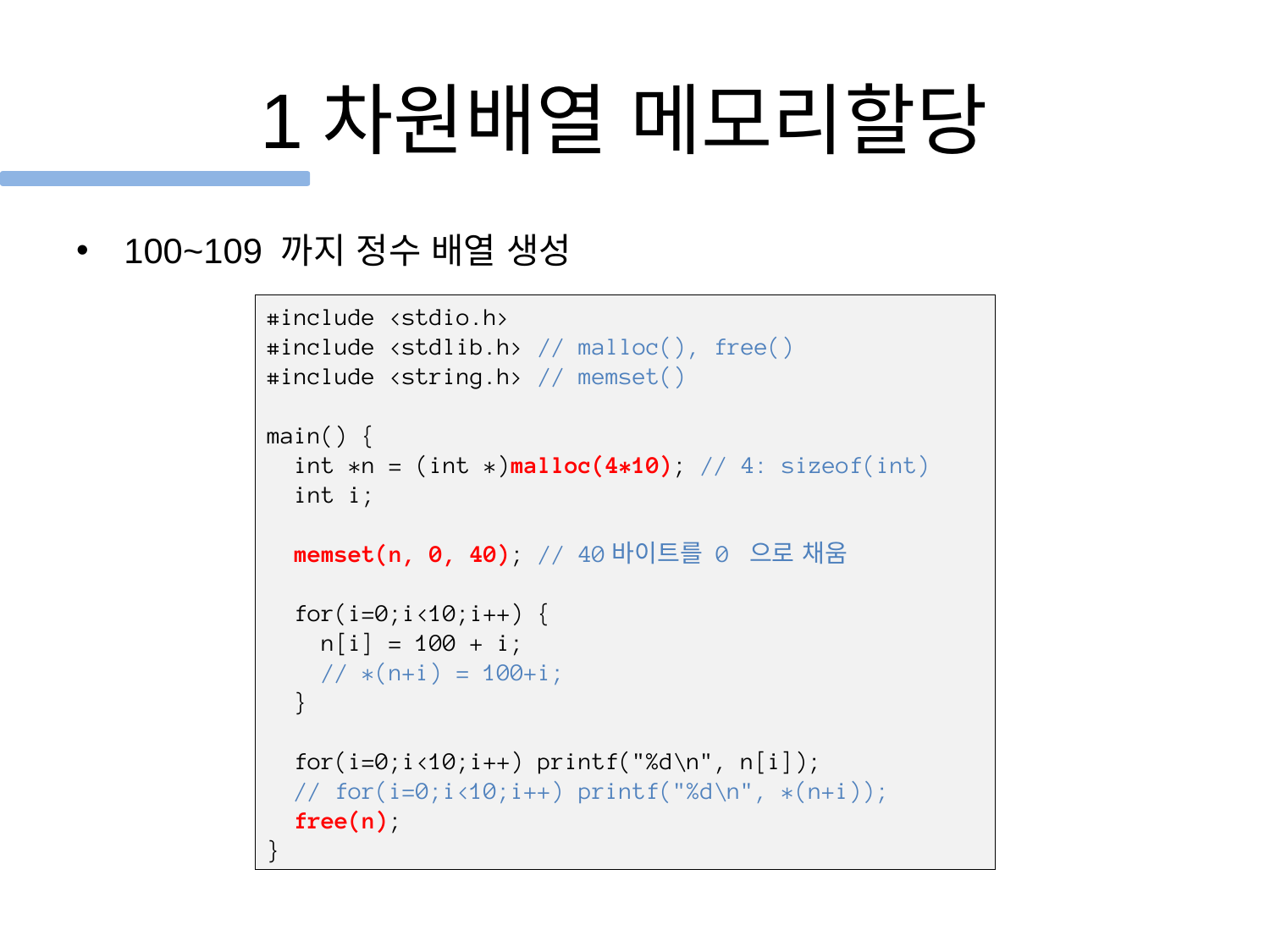

# 1차원배열 메모리할당

100~109 까지 정수 배열 생성
#include <stdio.h>
#include <stdlib.h> // malloc(), free()
#include <string.h> // memset()

main() {
  int *n = (int *)malloc(4*10); // 4: sizeof(int)
  int i;

  memset(n, 0, 40); // 40바이트를 0 으로 채움

  for(i=0;i<10;i++) {
    n[i] = 100 + i;
    // *(n+i) = 100+i;
  }

  for(i=0;i<10;i++) printf("%d\n", n[i]);
  // for(i=0;i<10;i++) printf("%d\n", *(n+i));
  free(n);
}